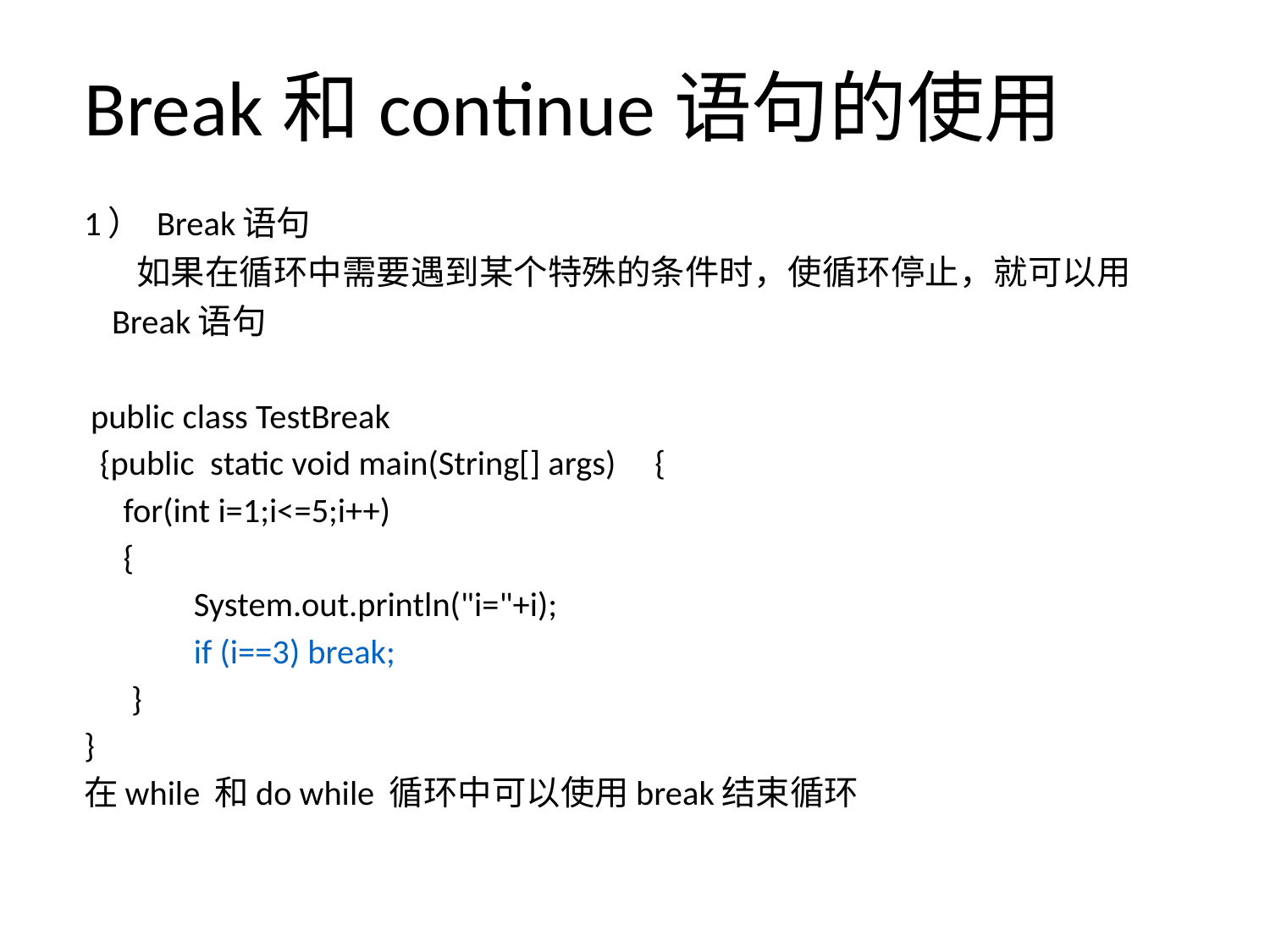

Break和continue语句的使用
1） Break语句
      如果在循环中需要遇到某个特殊的条件时，使循环停止，就可以用Break语句

 public class TestBreak
  {public  static void main(String[] args)     {
     for(int i=1;i<=5;i++)
     {
              System.out.println("i="+i);
              if (i==3) break;
      }
}
在while 和do while 循环中可以使用break结束循环